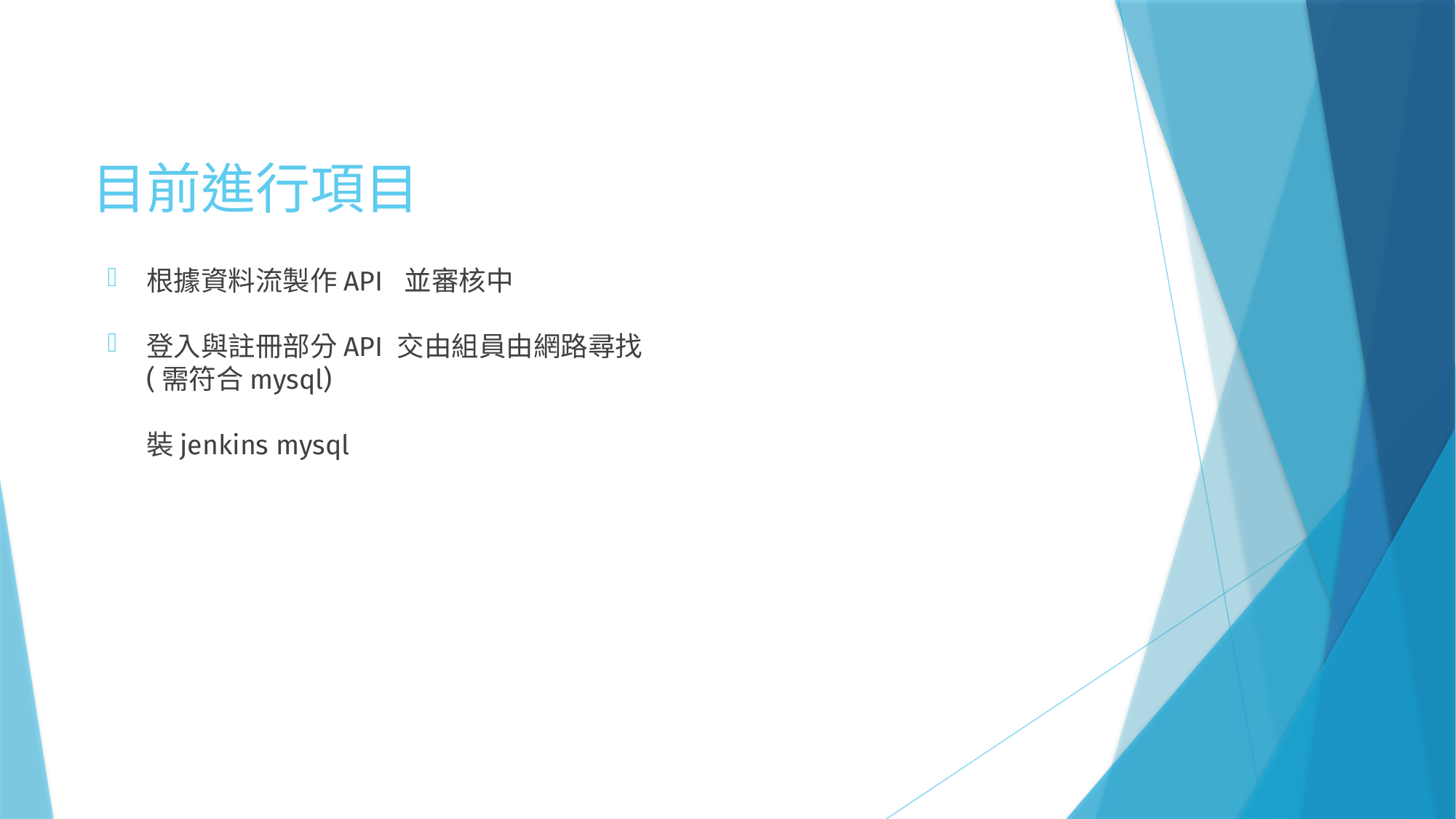

# 目前進行項目
根據資料流製作API  並審核中

登入與註冊部分API 交由組員由網路尋找
(需符合mysql)

裝jenkins mysql